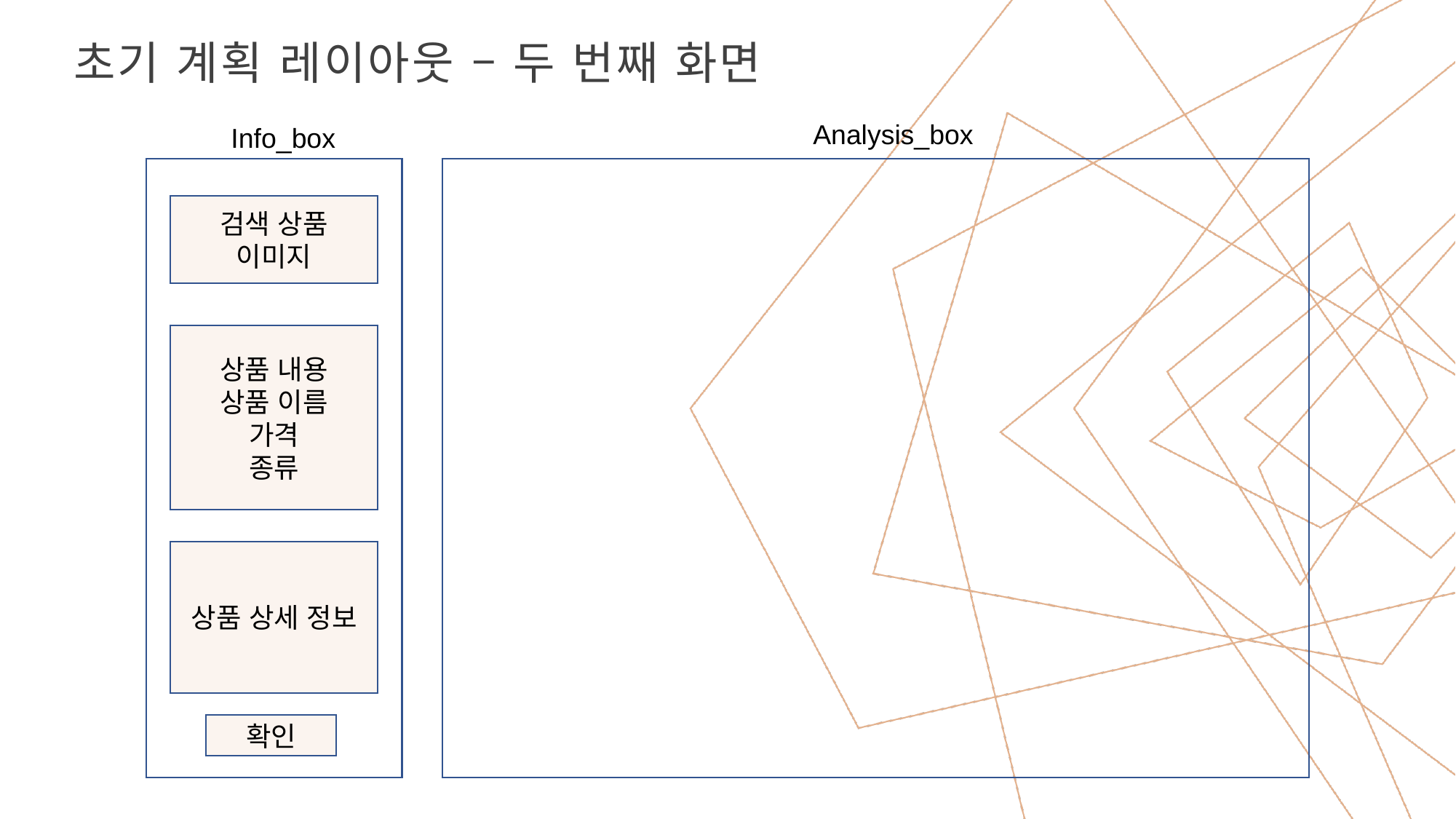

초기 계획 레이아웃 – 두 번째 화면
Analysis_box
Info_box

검색 상품 이미지
상품 내용
상품 이름
가격
종류
상품 상세 정보
확인